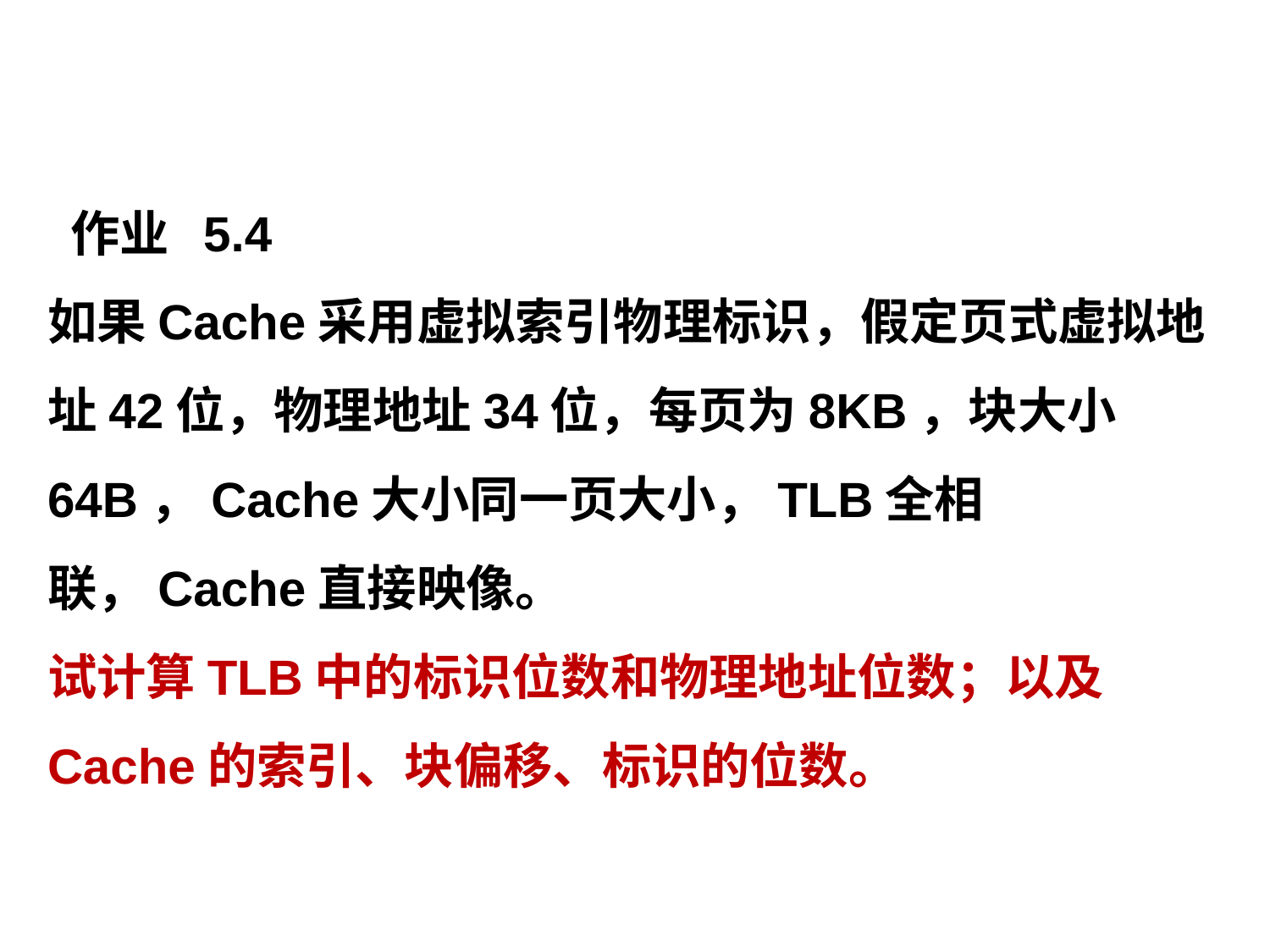

作业  5.4
如果Cache采用虚拟索引物理标识，假定页式虚拟地址42位，物理地址34位，每页为8KB，块大小64B，Cache大小同一页大小，TLB全相联，Cache直接映像。
试计算TLB中的标识位数和物理地址位数；以及Cache的索引、块偏移、标识的位数。

42